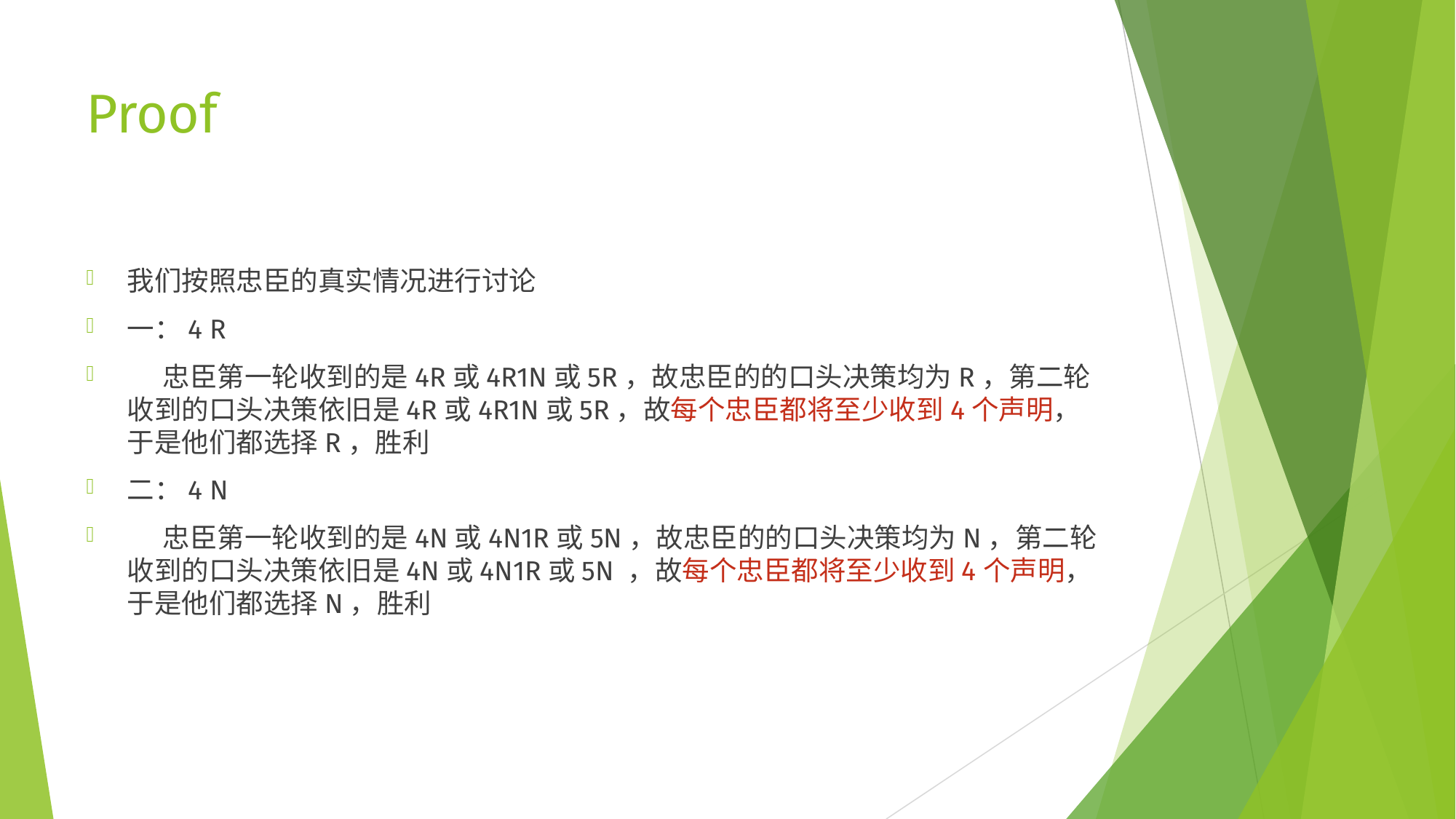

# Proof
我们按照忠臣的真实情况进行讨论
一：4 R
    忠臣第一轮收到的是4R或4R1N或5R，故忠臣的的口头决策均为R，第二轮收到的口头决策依旧是4R或4R1N或5R，故每个忠臣都将至少收到4个声明，于是他们都选择R，胜利
二：4 N
    忠臣第一轮收到的是4N或4N1R或5N，故忠臣的的口头决策均为N，第二轮收到的口头决策依旧是4N或4N1R或5N ，故每个忠臣都将至少收到4个声明，于是他们都选择N，胜利